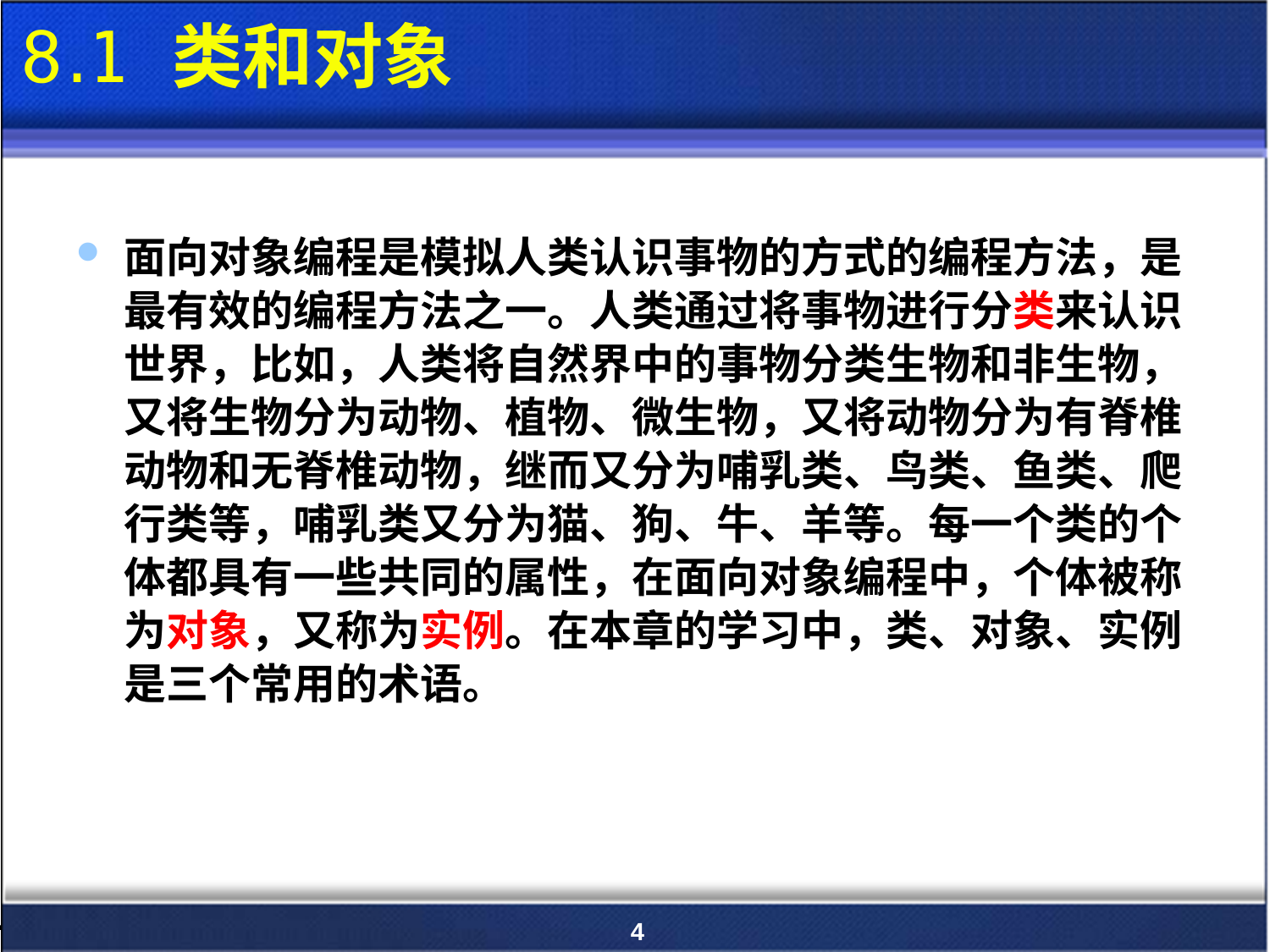

# 8.1 类和对象
面向对象编程是模拟人类认识事物的方式的编程方法，是最有效的编程方法之一。人类通过将事物进行分类来认识世界，比如，人类将自然界中的事物分类生物和非生物，又将生物分为动物、植物、微生物，又将动物分为有脊椎动物和无脊椎动物，继而又分为哺乳类、鸟类、鱼类、爬行类等，哺乳类又分为猫、狗、牛、羊等。每一个类的个体都具有一些共同的属性，在面向对象编程中，个体被称为对象，又称为实例。在本章的学习中，类、对象、实例是三个常用的术语。
4